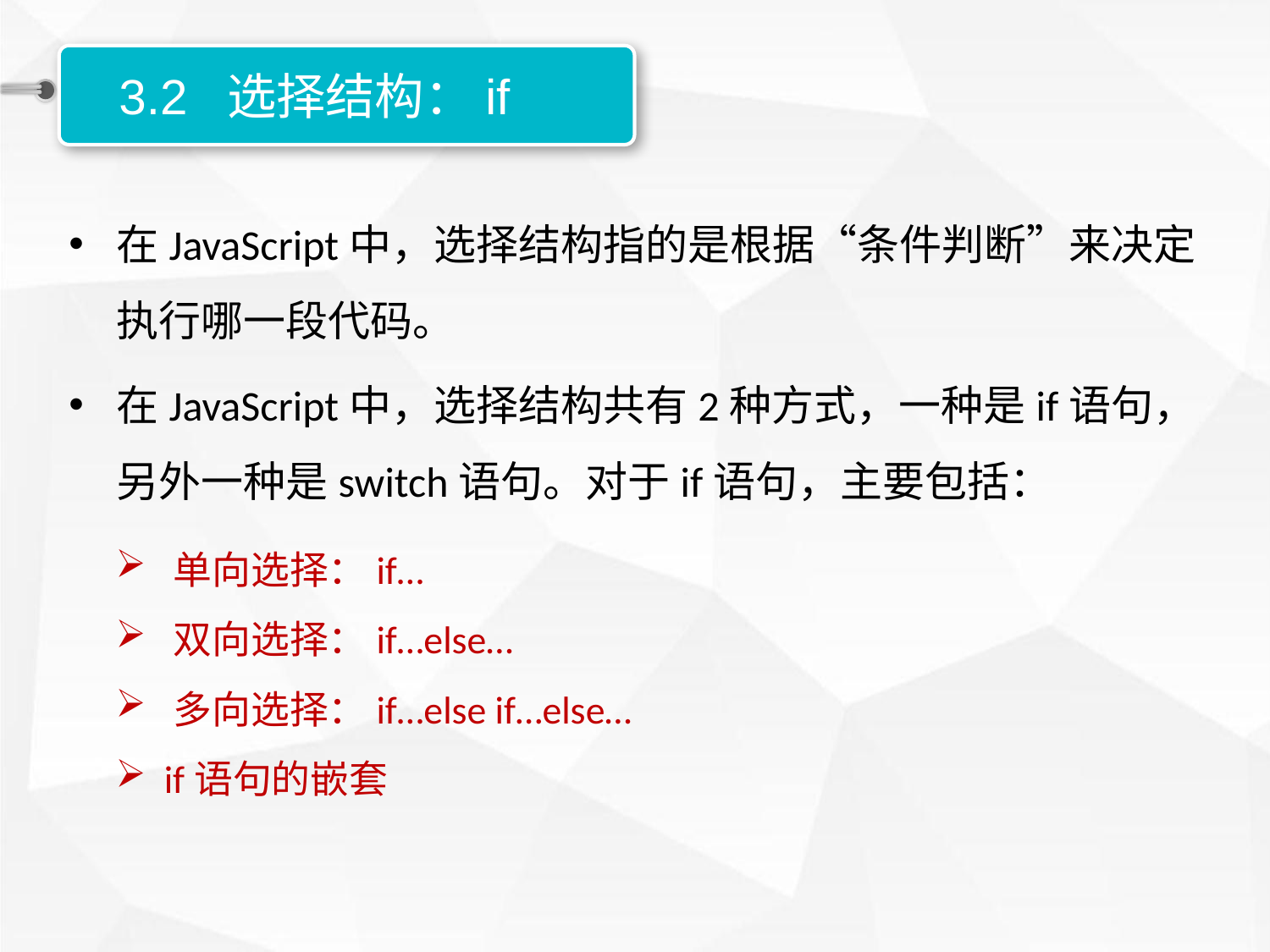

3.2  选择结构：if

在JavaScript中，选择结构指的是根据“条件判断”来决定执行哪一段代码。
在JavaScript中，选择结构共有2种方式，一种是if语句，另外一种是switch语句。对于if语句，主要包括：
 单向选择：if…
 双向选择：if…else…
 多向选择：if…else if…else…
 if语句的嵌套